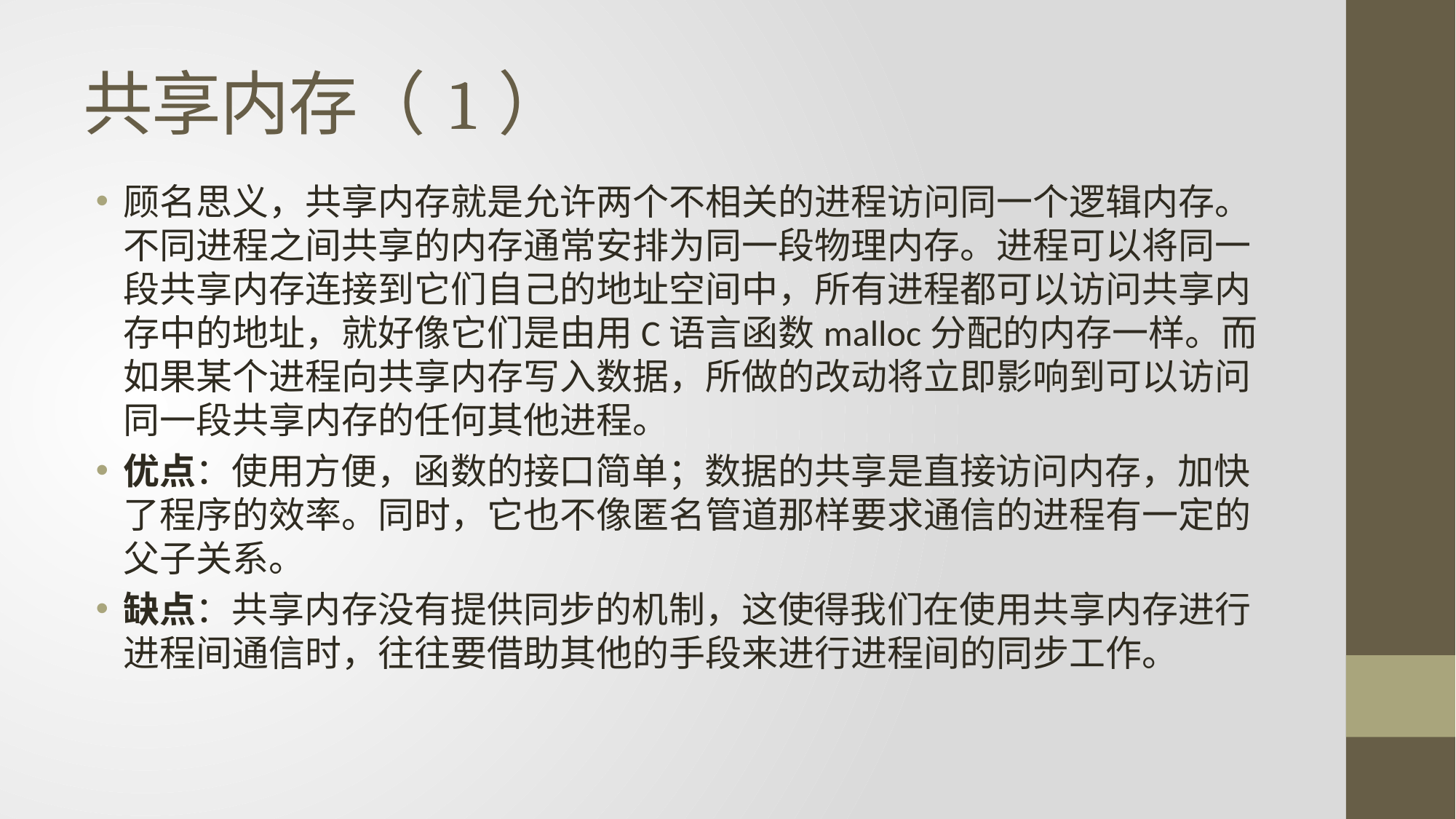

# 共享内存（1）
顾名思义，共享内存就是允许两个不相关的进程访问同一个逻辑内存。不同进程之间共享的内存通常安排为同一段物理内存。进程可以将同一段共享内存连接到它们自己的地址空间中，所有进程都可以访问共享内存中的地址，就好像它们是由用C语言函数malloc分配的内存一样。而如果某个进程向共享内存写入数据，所做的改动将立即影响到可以访问同一段共享内存的任何其他进程。
优点：使用方便，函数的接口简单；数据的共享是直接访问内存，加快了程序的效率。同时，它也不像匿名管道那样要求通信的进程有一定的父子关系。
缺点：共享内存没有提供同步的机制，这使得我们在使用共享内存进行进程间通信时，往往要借助其他的手段来进行进程间的同步工作。